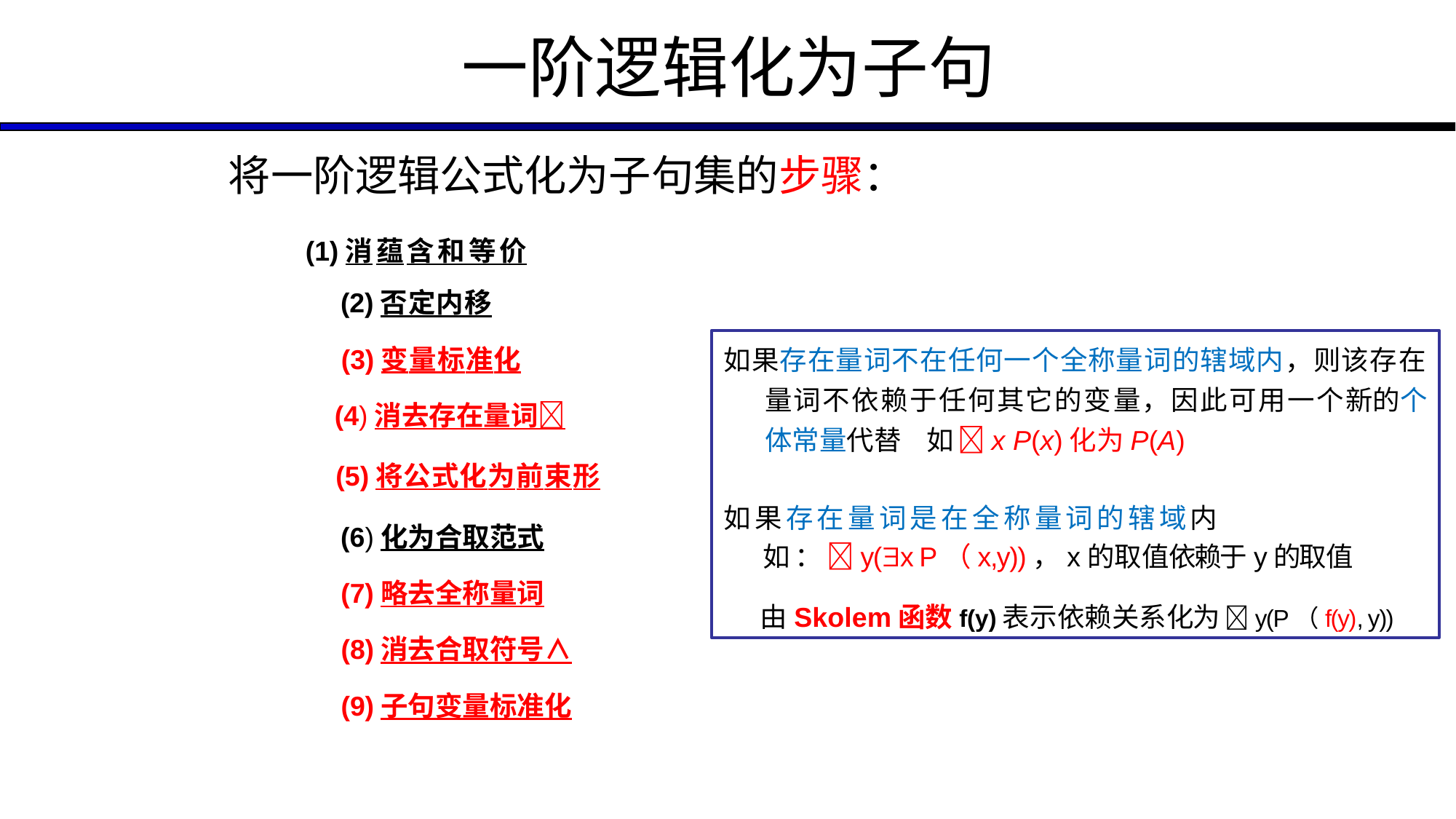

# 一阶逻辑化为子句
将一阶逻辑公式化为子句集的步骤：

(1)消蕴含和等价
(2)否定内移
如果存在量词不在任何一个全称量词的辖域内，则该存在量词不依赖于任何其它的变量，因此可用一个新的个体常量代替 如 ∃x P(x)化为P(A)

如果存在量词是在全称量词的辖域内
   如：∀y(∃x P（x,y))，x的取值依赖于y的取值
     由Skolem函数f(y)表示依赖关系化为 ∀y(P（f(y), y))
(3)变量标准化
(4)消去存在量词∃
(5)将公式化为前束形
(6)化为合取范式
(7)略去全称量词
(8)消去合取符号∧
(9)子句变量标准化